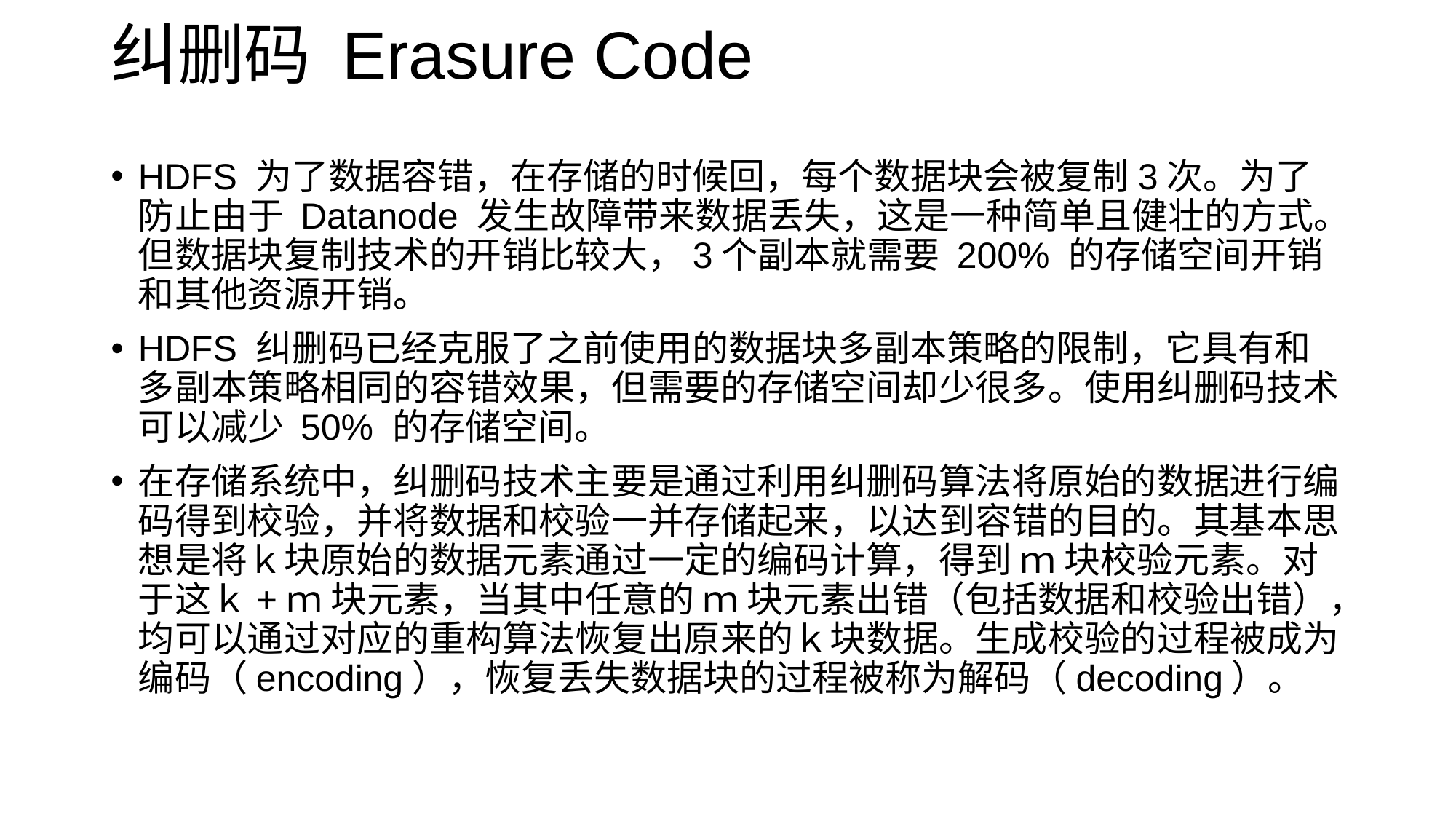

# 纠删码 Erasure Code
HDFS 为了数据容错，在存储的时候回，每个数据块会被复制3次。为了防止由于 Datanode 发生故障带来数据丢失，这是一种简单且健壮的方式。但数据块复制技术的开销比较大，3个副本就需要 200% 的存储空间开销和其他资源开销。
HDFS 纠删码已经克服了之前使用的数据块多副本策略的限制，它具有和多副本策略相同的容错效果，但需要的存储空间却少很多。使用纠删码技术可以减少 50% 的存储空间。
在存储系统中，纠删码技术主要是通过利用纠删码算法将原始的数据进行编码得到校验，并将数据和校验一并存储起来，以达到容错的目的。其基本思想是将ｋ块原始的数据元素通过一定的编码计算，得到 ｍ 块校验元素。对于这ｋ+ｍ 块元素，当其中任意的 ｍ 块元素出错（包括数据和校验出错），均可以通过对应的重构算法恢复出原来的ｋ块数据。生成校验的过程被成为编码（encoding），恢复丢失数据块的过程被称为解码（decoding）。